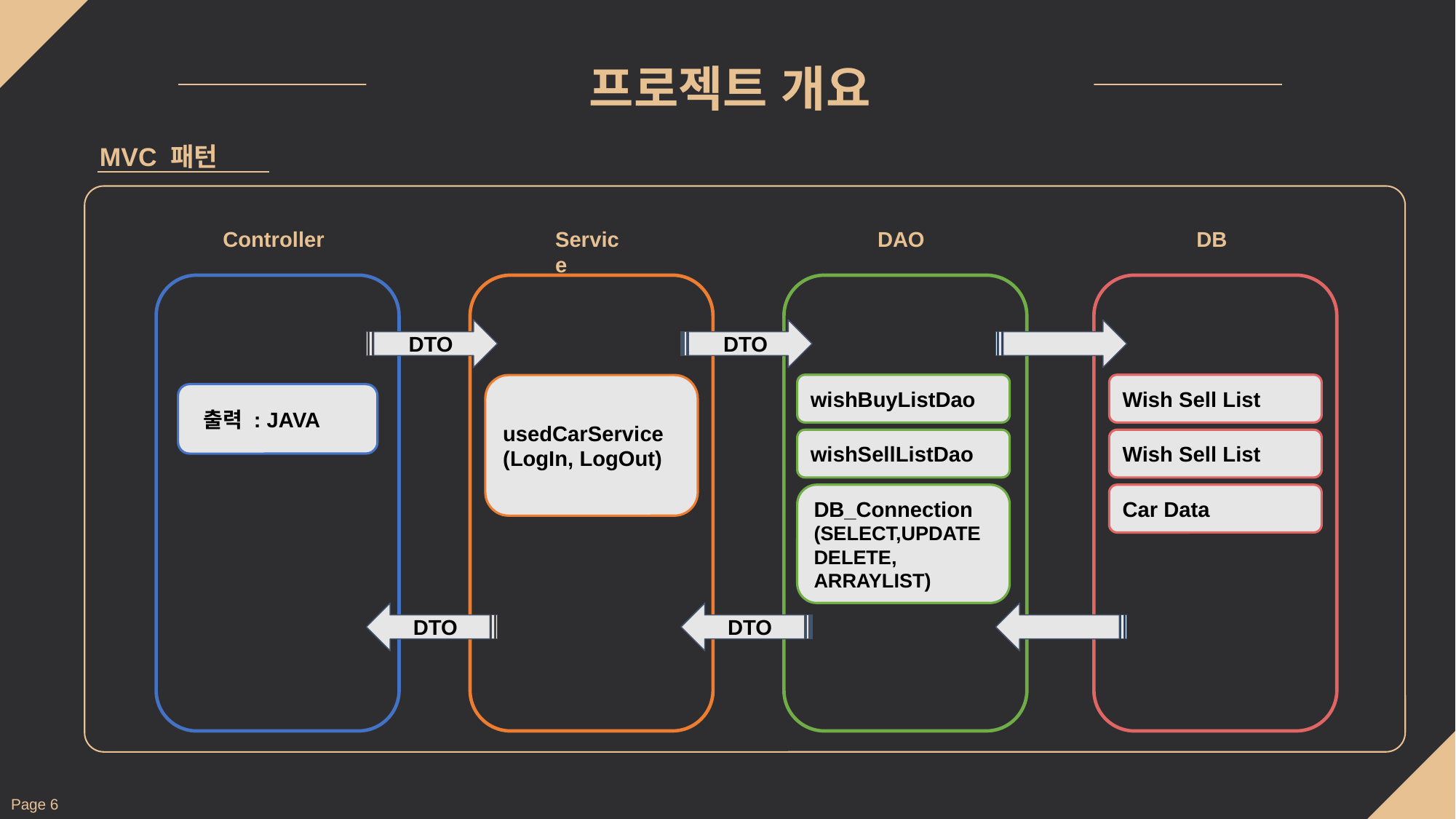

프로젝트 개요
MVC 패턴

Controller
Service
DAO
DB

    DTO
    DTO

wishBuyListDao
Wish Sell List
usedCarService
(LogIn, LogOut)
 출력 : JAVA
wishSellListDao
Wish Sell List
DB_Connection
(SELECT,UPDATE
DELETE,
ARRAYLIST)
Car Data
    DTO
    DTO

Page 6